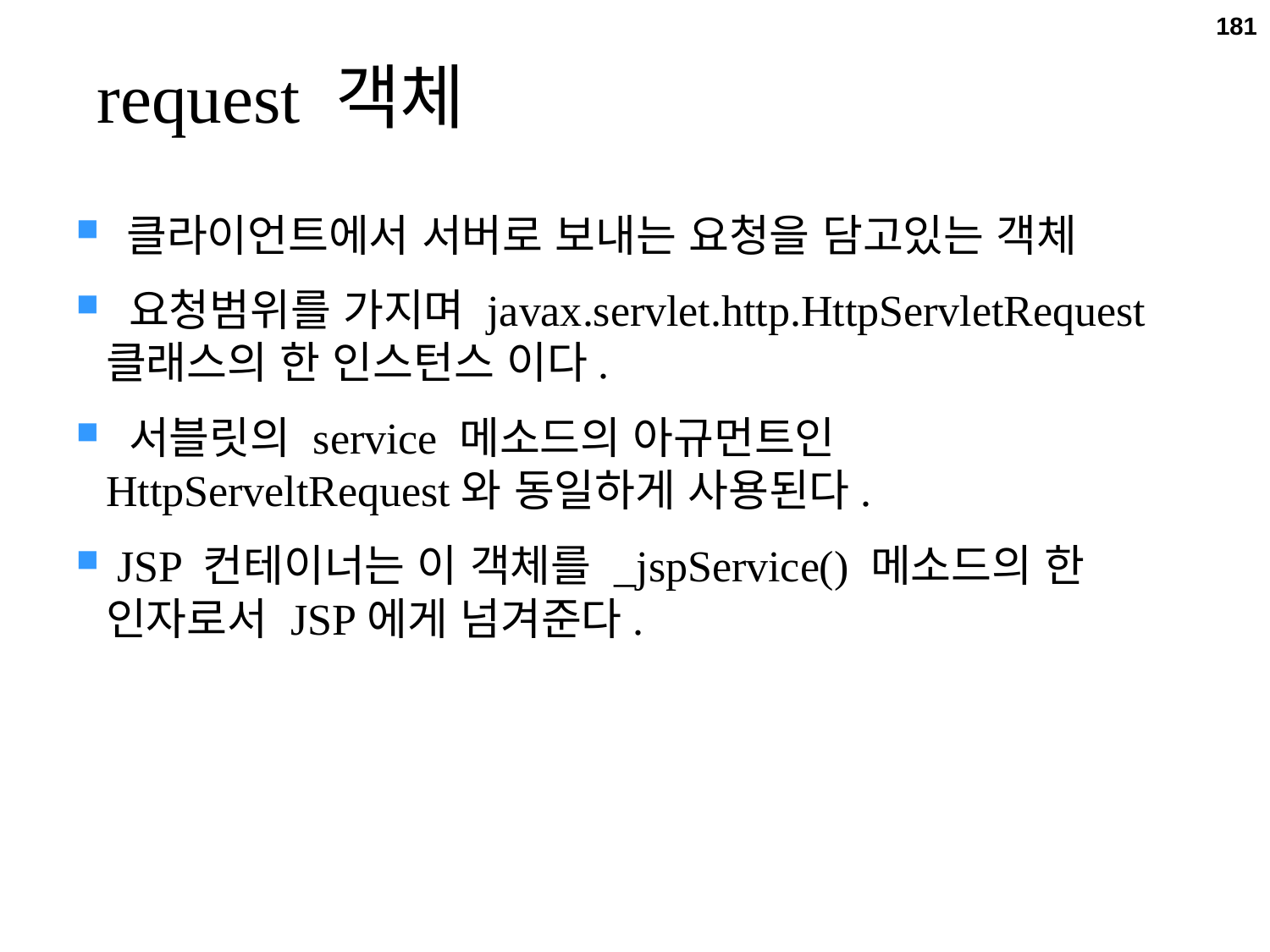

181
request 객체
 클라이언트에서 서버로 보내는 요청을 담고있는 객체
 요청범위를 가지며 javax.servlet.http.HttpServletRequest 클래스의 한 인스턴스 이다.
 서블릿의 service 메소드의 아규먼트인 HttpServeltRequest와 동일하게 사용된다.
 JSP 컨테이너는 이 객체를 _jspService() 메소드의 한 인자로서 JSP에게 넘겨준다.